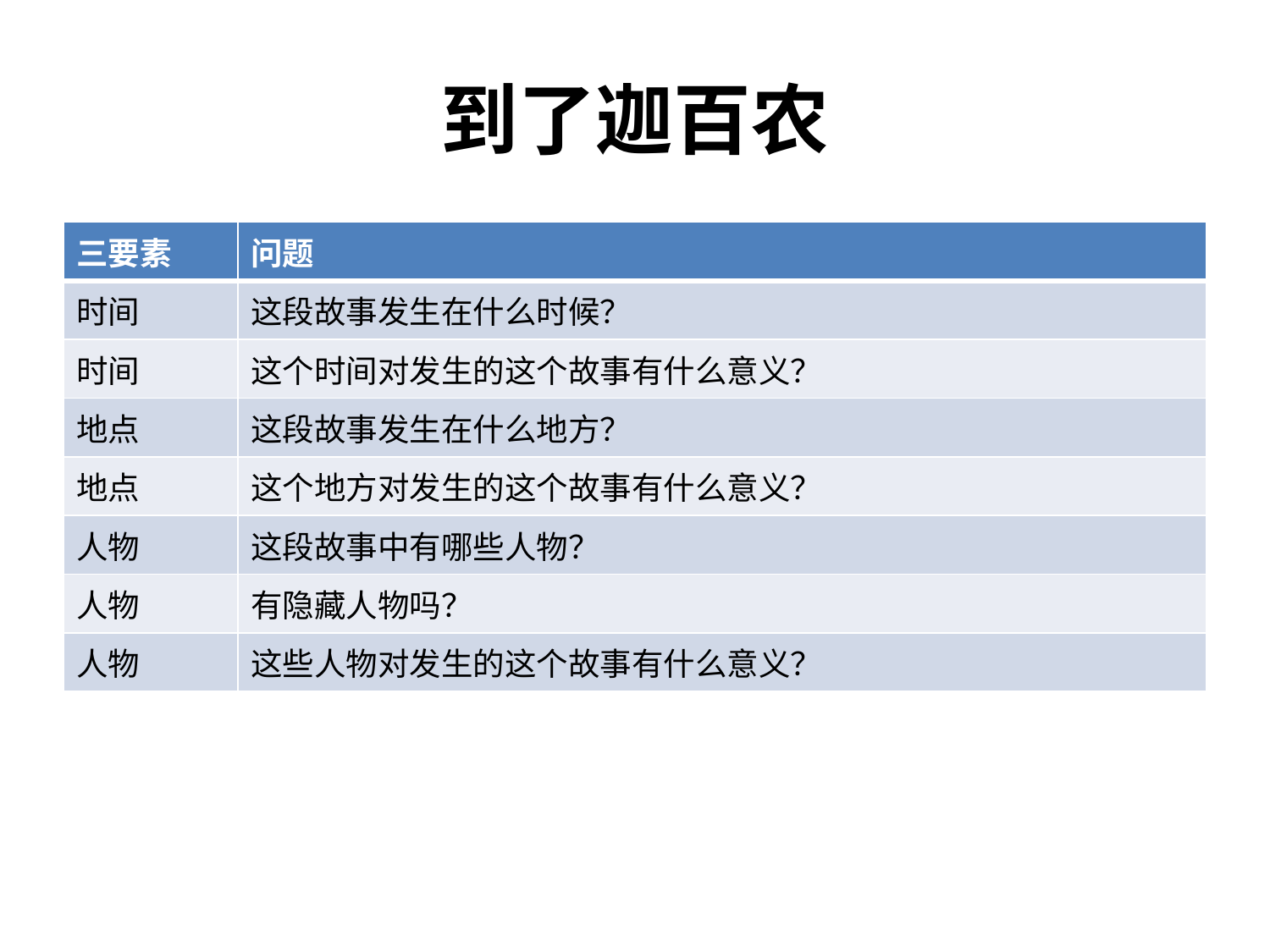

# 到了迦百农
| 三要素 | 问题 |
| --- | --- |
| 时间 | 这段故事发生在什么时候？ |
| 时间 | 这个时间对发生的这个故事有什么意义？ |
| 地点 | 这段故事发生在什么地方？ |
| 地点 | 这个地方对发生的这个故事有什么意义？ |
| 人物 | 这段故事中有哪些人物？ |
| 人物 | 有隐藏人物吗？ |
| 人物 | 这些人物对发生的这个故事有什么意义？ |